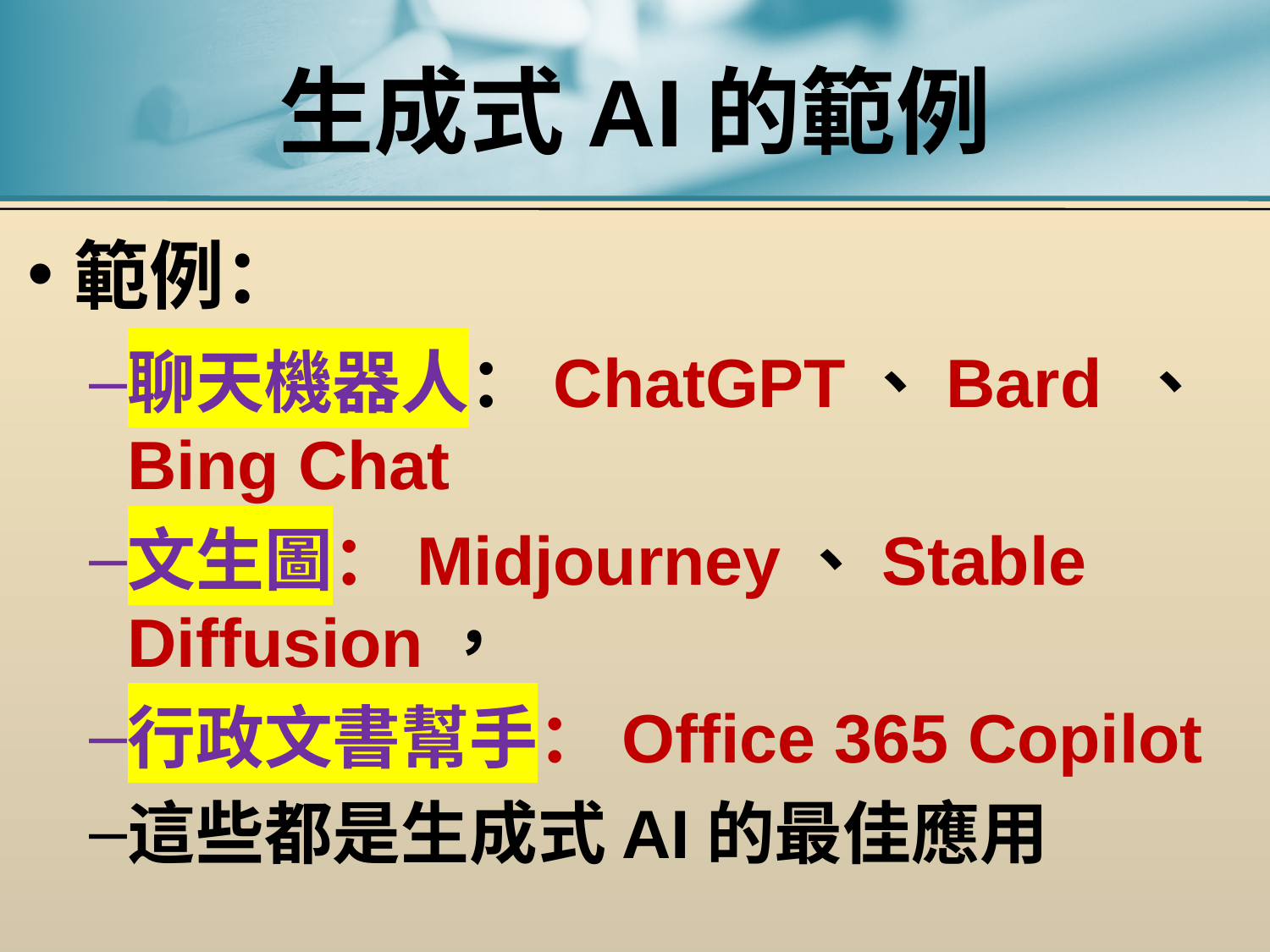

# 生成式AI的範例
範例：
聊天機器人：ChatGPT、Bard 、Bing Chat
文生圖：Midjourney、Stable Diffusion，
行政文書幫手：Office 365 Copilot
這些都是生成式AI的最佳應用